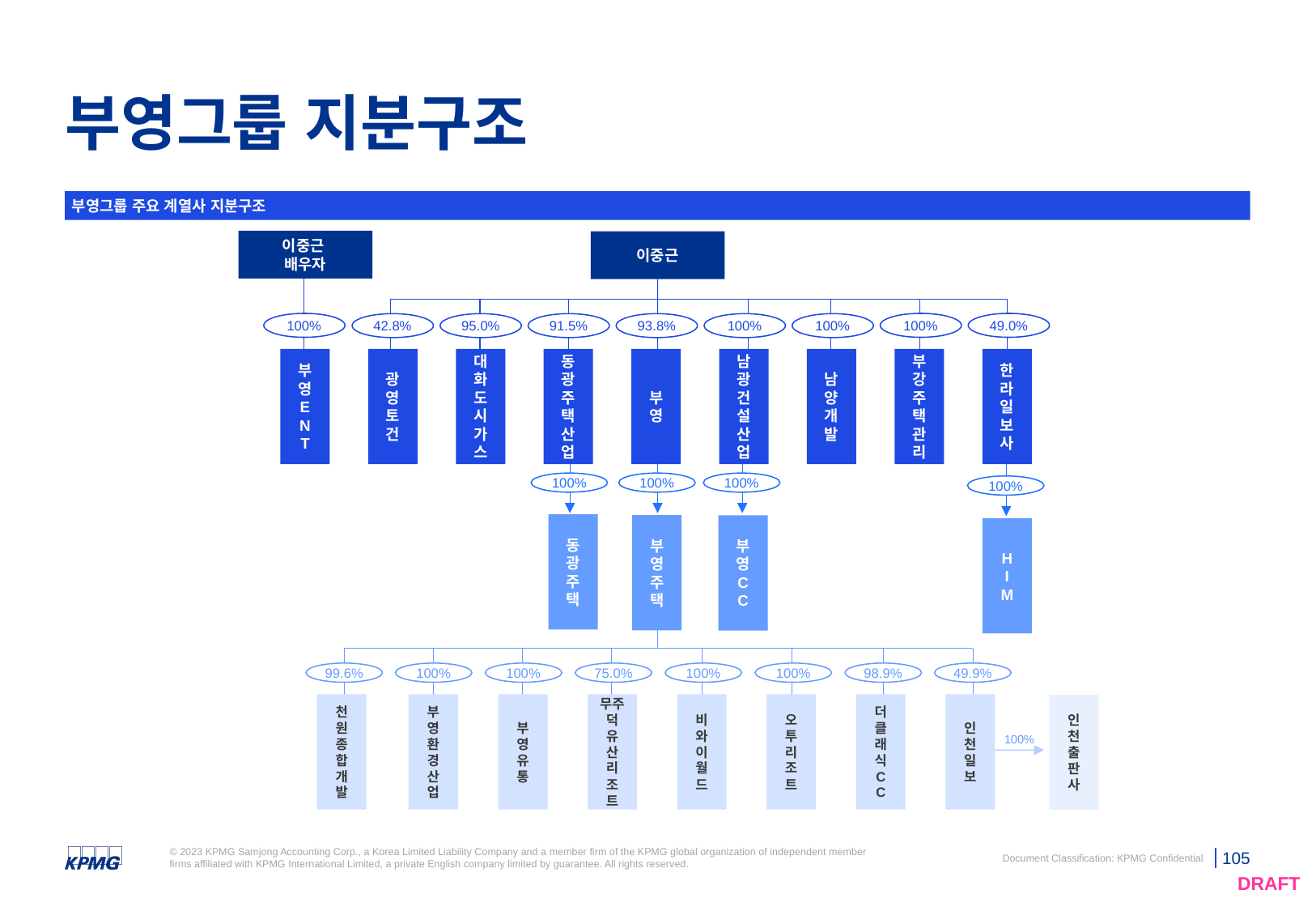

# 부영그룹 지분구조
부영그룹 주요 계열사 지분구조
이중근
배우자
이중근
100%
100%
49.0%
42.8%
95.0%
91.5%
93.8%
100%
100%
부
영
E
N
T
광
영
토
건
대
화
도
시
가
스
동
광
주
택
산
업
부
영
남
광
건
설
산
업
남
양
개
발
부
강
주
택
관
리
한
라
일
보
사
100%
100%
100%
100%
동
광
주
택
부
영
주
택
부
영
C
C
H
I
M
99.6%
100%
100%
75.0%
100%
100%
98.9%
49.9%
천
원
종
합
개
발
부
영
환
경
산
업
부
영
유
통
무주
덕
유
산
리
조
트
비
와
이
월
드
오
투
리
조
트
더
클
래
식
C
C
인
천
일
보
인
천
출
판
사
100%